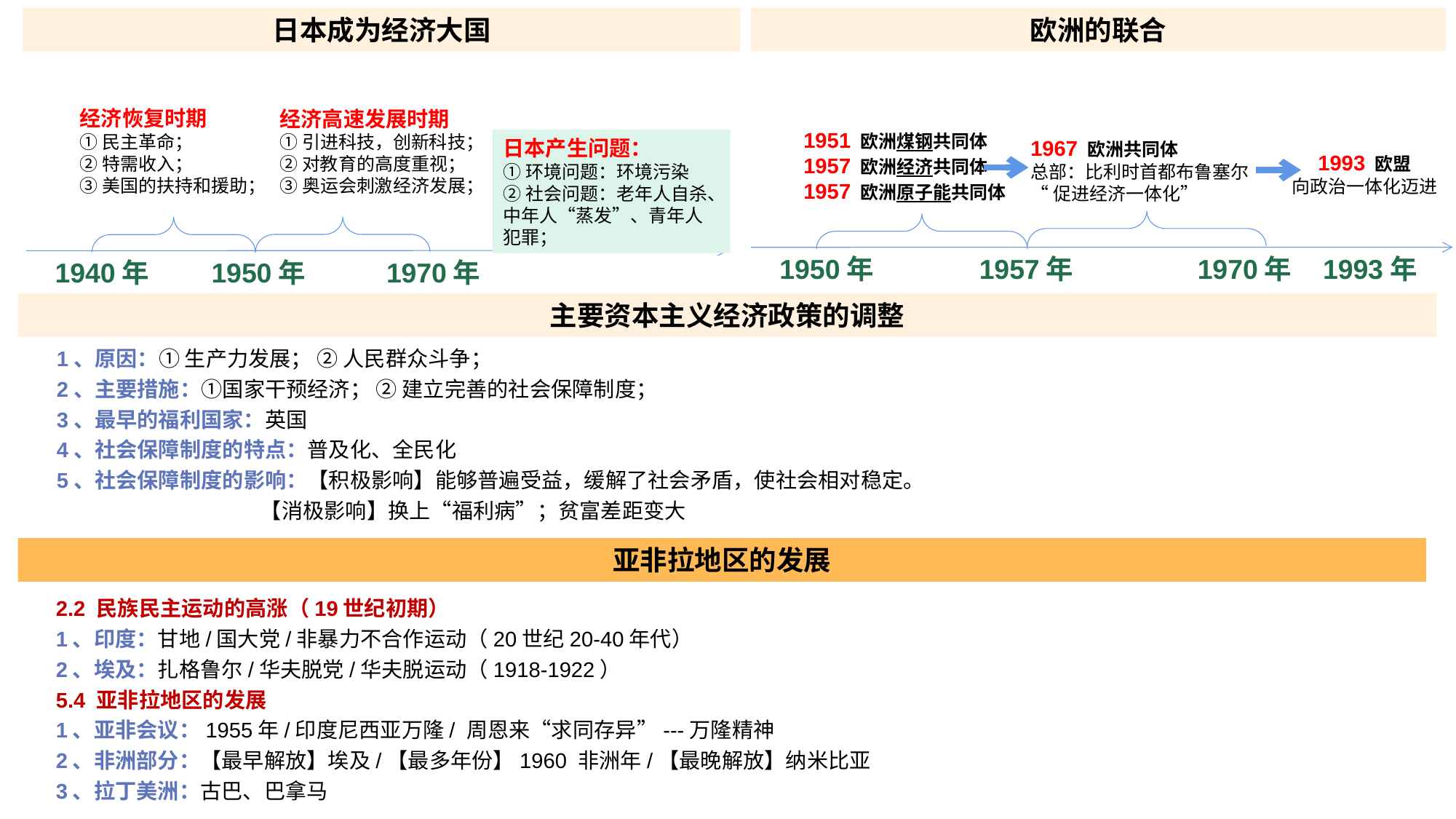

欧洲的联合
日本成为经济大国
经济恢复时期
①民主革命；
②特需收入；
③美国的扶持和援助；
经济高速发展时期
①引进科技，创新科技；
②对教育的高度重视；
③奥运会刺激经济发展；

1951 欧洲煤钢共同体
1957 欧洲经济共同体
1957 欧洲原子能共同体

1967 欧洲共同体
总部：比利时首都布鲁塞尔
“促进经济一体化”
日本产生问题：
①环境问题：环境污染
②社会问题：老年人自杀、中年人“蒸发”、青年人犯罪；
1993 欧盟
向政治一体化迈进

1950年                1957年                   1970年    1993年
1940年         1950年            1970年
主要资本主义经济政策的调整
1、原因：① 生产力发展； ② 人民群众斗争；
2、主要措施：①国家干预经济； ② 建立完善的社会保障制度；
3、最早的福利国家：英国
4、社会保障制度的特点：普及化、全民化
5、社会保障制度的影响：【积极影响】能够普遍受益，缓解了社会矛盾，使社会相对稳定。
                                          【消极影响】换上“福利病”；贫富差距变大
亚非拉地区的发展
2.2 民族民主运动的高涨（19世纪初期）
1、印度：甘地/国大党/非暴力不合作运动（20世纪20-40年代）
2、埃及：扎格鲁尔/华夫脱党/华夫脱运动（1918-1922）
5.4 亚非拉地区的发展
1、亚非会议：1955年/印度尼西亚万隆/ 周恩来“求同存异”---万隆精神
2、非洲部分：【最早解放】埃及/【最多年份】1960 非洲年/【最晚解放】纳米比亚
3、拉丁美洲：古巴、巴拿马